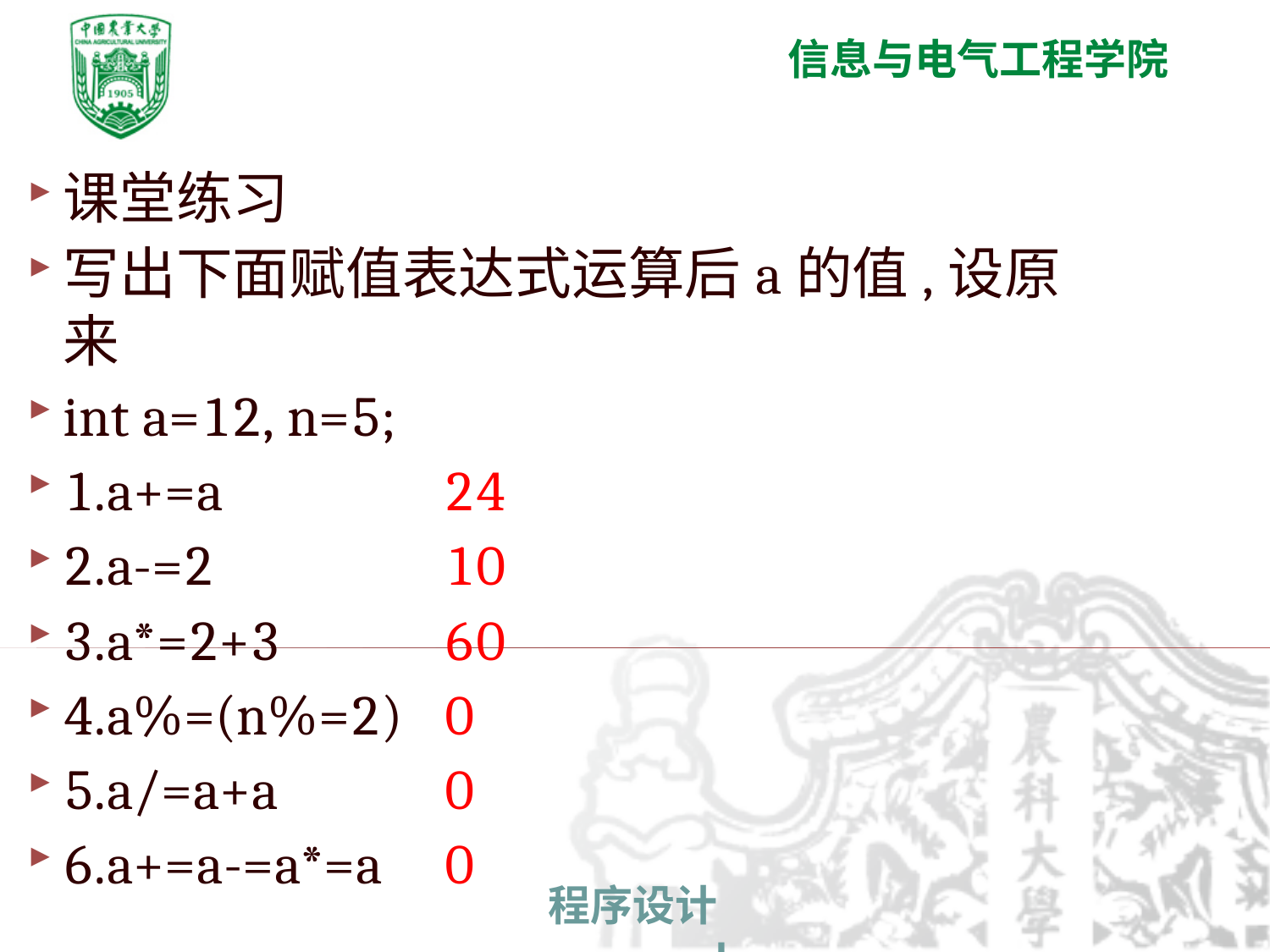

课堂练习
写出下面赋值表达式运算后a的值,设原来
int a=12, n=5;
1.a+=a  		24
2.a-=2  		10
3.a*=2+3  		60
4.a%=(n%=2) 	0
5.a/=a+a  		0
6.a+=a-=a*=a  	0